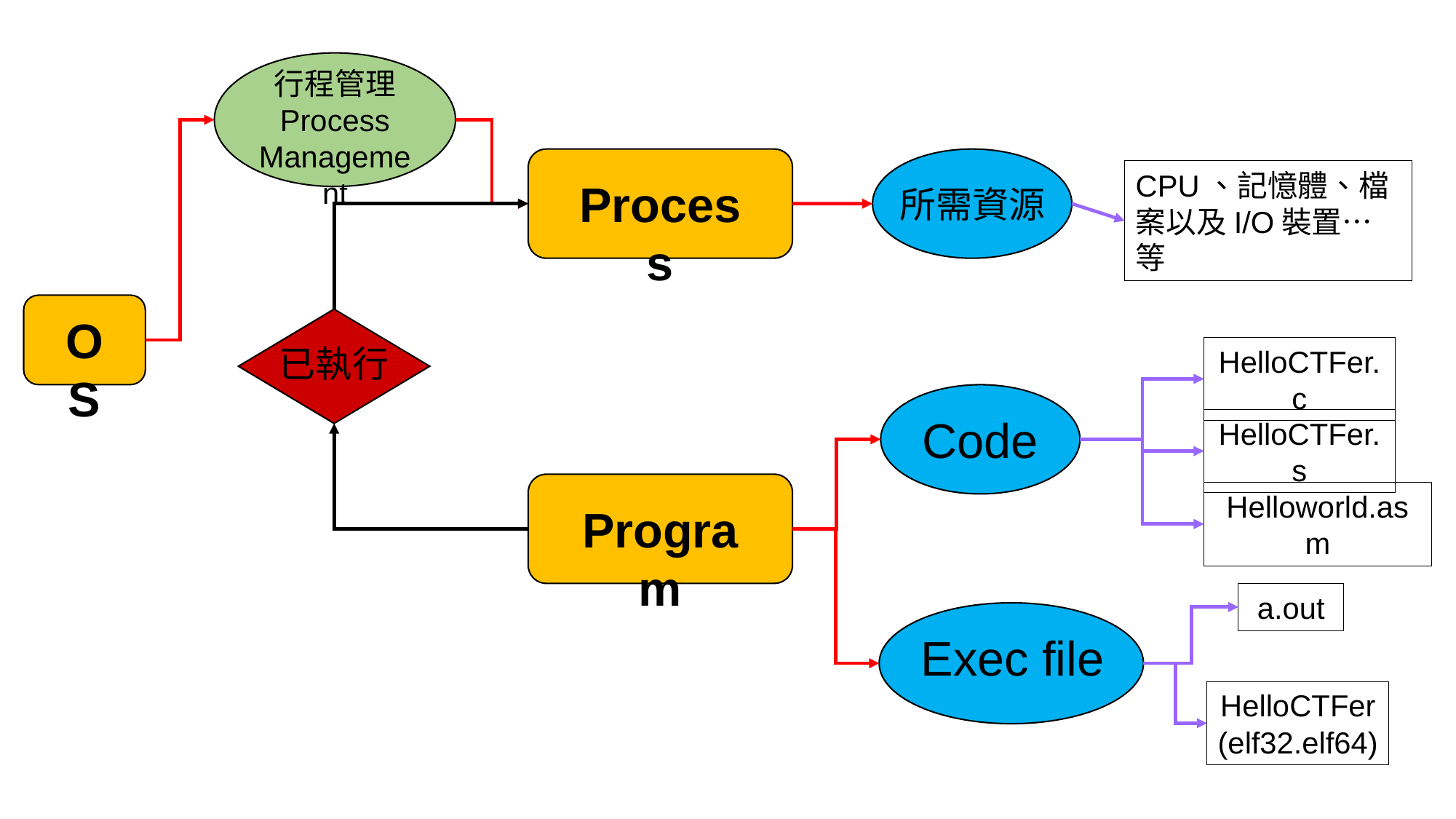

行程管理
Process Management

CPU、記憶體、檔案以及I/O裝置…等
Process
所需資源

OS

已執行
HelloCTFer.c

Code
HelloCTFer.s

Helloworld.asm
Program
a.out

Exec file
HelloCTFer
(elf32.elf64)